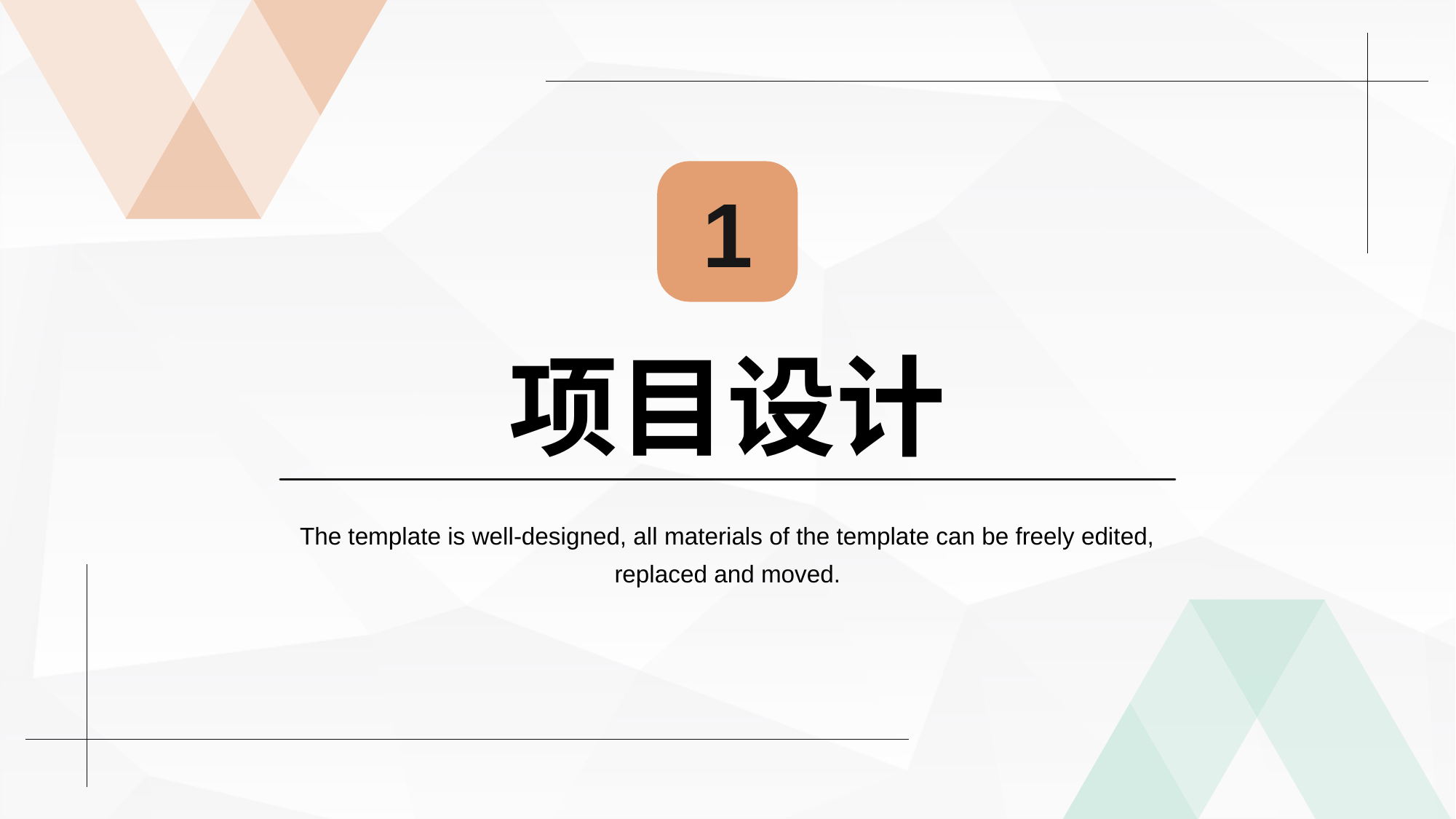

1
项目设计
The template is well-designed, all materials of the template can be freely edited, replaced and moved.